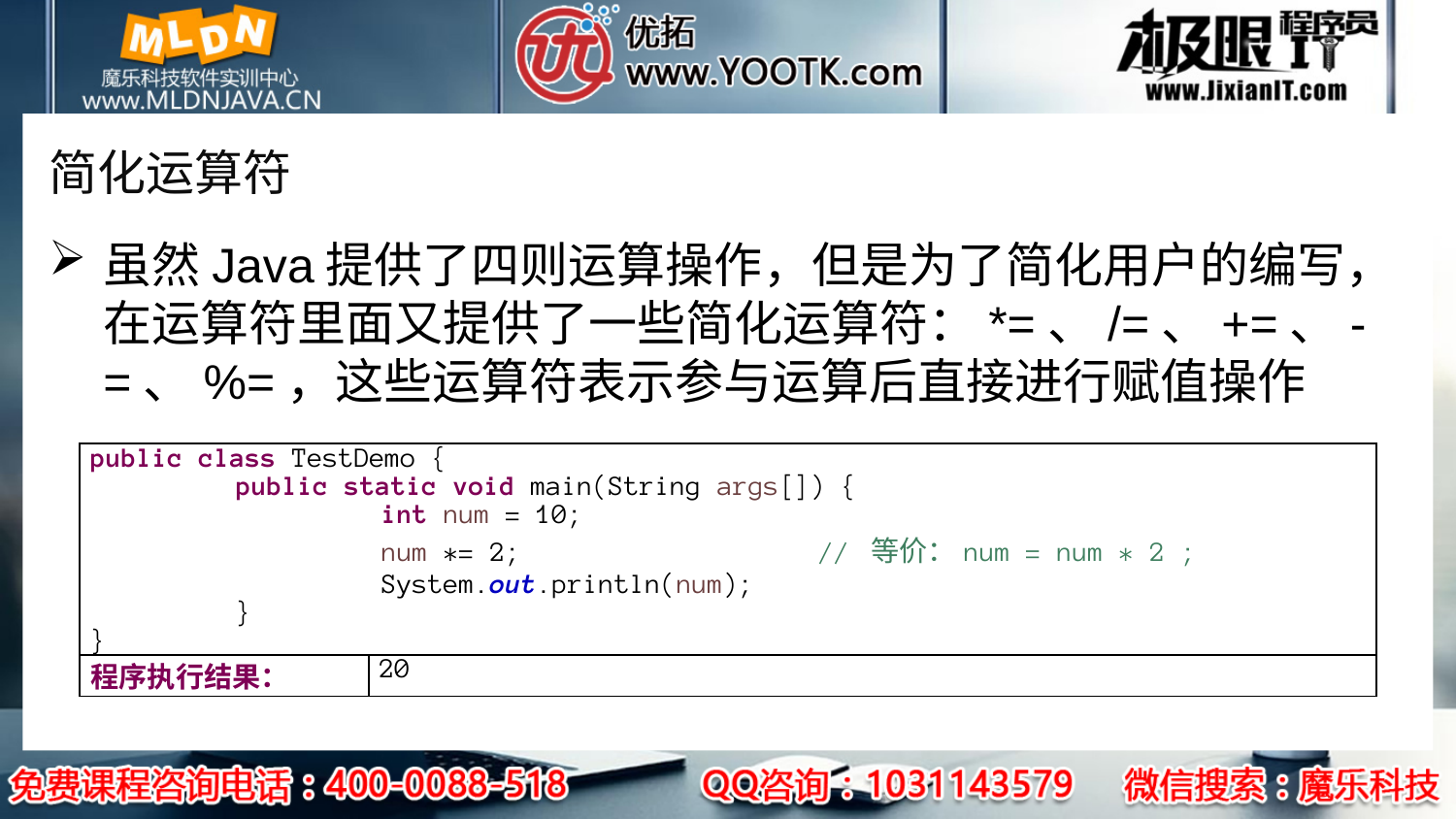

# 简化运算符
虽然Java提供了四则运算操作，但是为了简化用户的编写，在运算符里面又提供了一些简化运算符：*=、/=、+=、-=、%=，这些运算符表示参与运算后直接进行赋值操作
| public class TestDemo { public static void main(String args[]) { int num = 10; num \*= 2; // 等价：num = num \* 2 ; System.out.println(num); } } |  |
| --- | --- |
| 程序执行结果： | 20 |